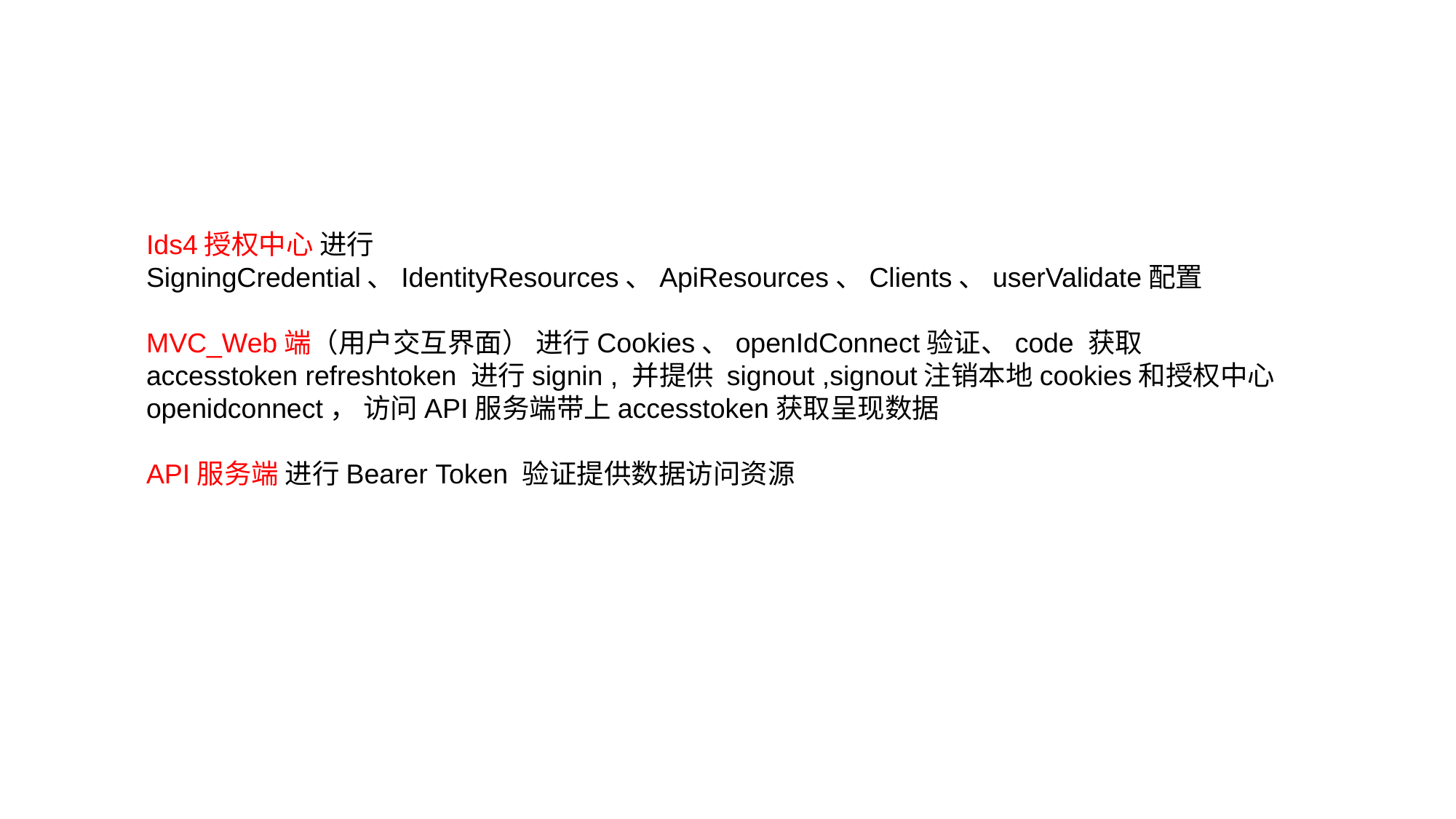

Ids4授权中心 进行SigningCredential、IdentityResources、ApiResources、Clients、userValidate配置
MVC_Web端（用户交互界面） 进行Cookies、openIdConnect验证、code 获取accesstoken refreshtoken 进行signin , 并提供 signout ,signout注销本地cookies和授权中心openidconnect， 访问API服务端带上accesstoken获取呈现数据
API服务端 进行Bearer Token 验证提供数据访问资源